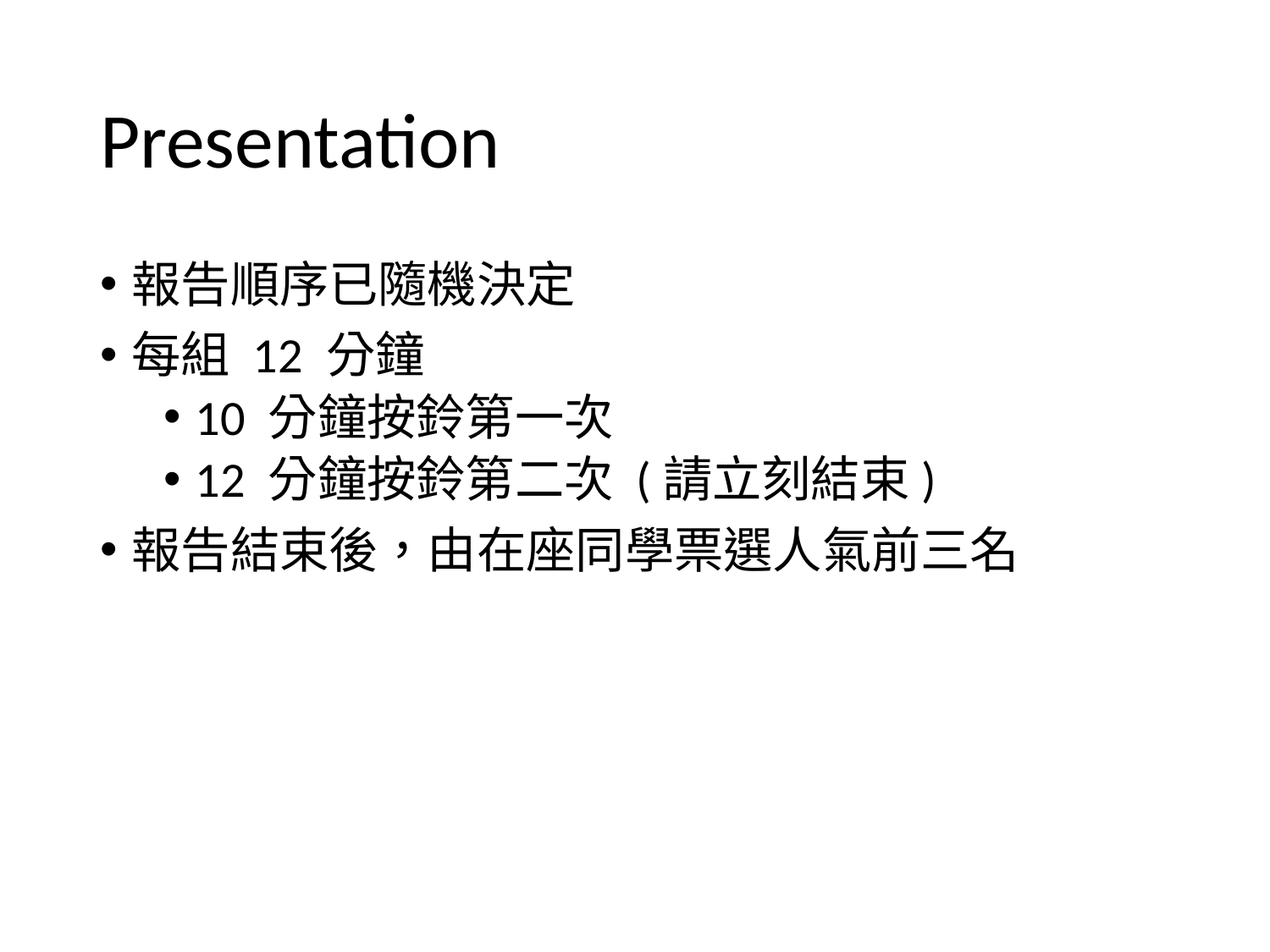

# Presentation
報告順序已隨機決定
每組 12 分鐘
10 分鐘按鈴第一次
12 分鐘按鈴第二次 (請立刻結束)
報告結束後，由在座同學票選人氣前三名